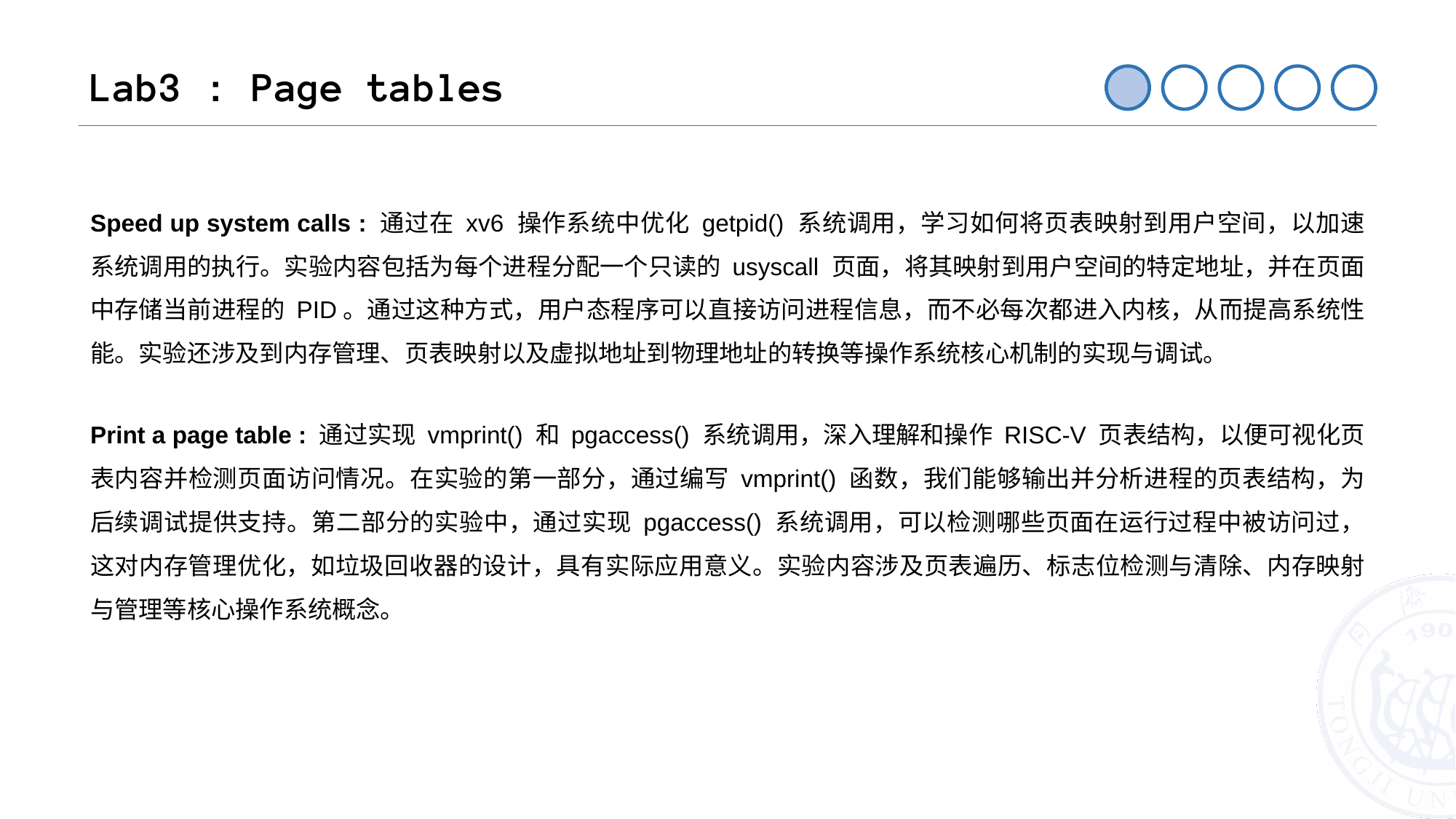

Lab3 : Page tables

Speed up system calls : 通过在 xv6 操作系统中优化 getpid() 系统调用，学习如何将页表映射到用户空间，以加速系统调用的执行。实验内容包括为每个进程分配一个只读的 usyscall 页面，将其映射到用户空间的特定地址，并在页面中存储当前进程的 PID。通过这种方式，用户态程序可以直接访问进程信息，而不必每次都进入内核，从而提高系统性能。实验还涉及到内存管理、页表映射以及虚拟地址到物理地址的转换等操作系统核心机制的实现与调试。
Print a page table : 通过实现 vmprint() 和 pgaccess() 系统调用，深入理解和操作 RISC-V 页表结构，以便可视化页表内容并检测页面访问情况。在实验的第一部分，通过编写 vmprint() 函数，我们能够输出并分析进程的页表结构，为后续调试提供支持。第二部分的实验中，通过实现 pgaccess() 系统调用，可以检测哪些页面在运行过程中被访问过，这对内存管理优化，如垃圾回收器的设计，具有实际应用意义。实验内容涉及页表遍历、标志位检测与清除、内存映射与管理等核心操作系统概念。